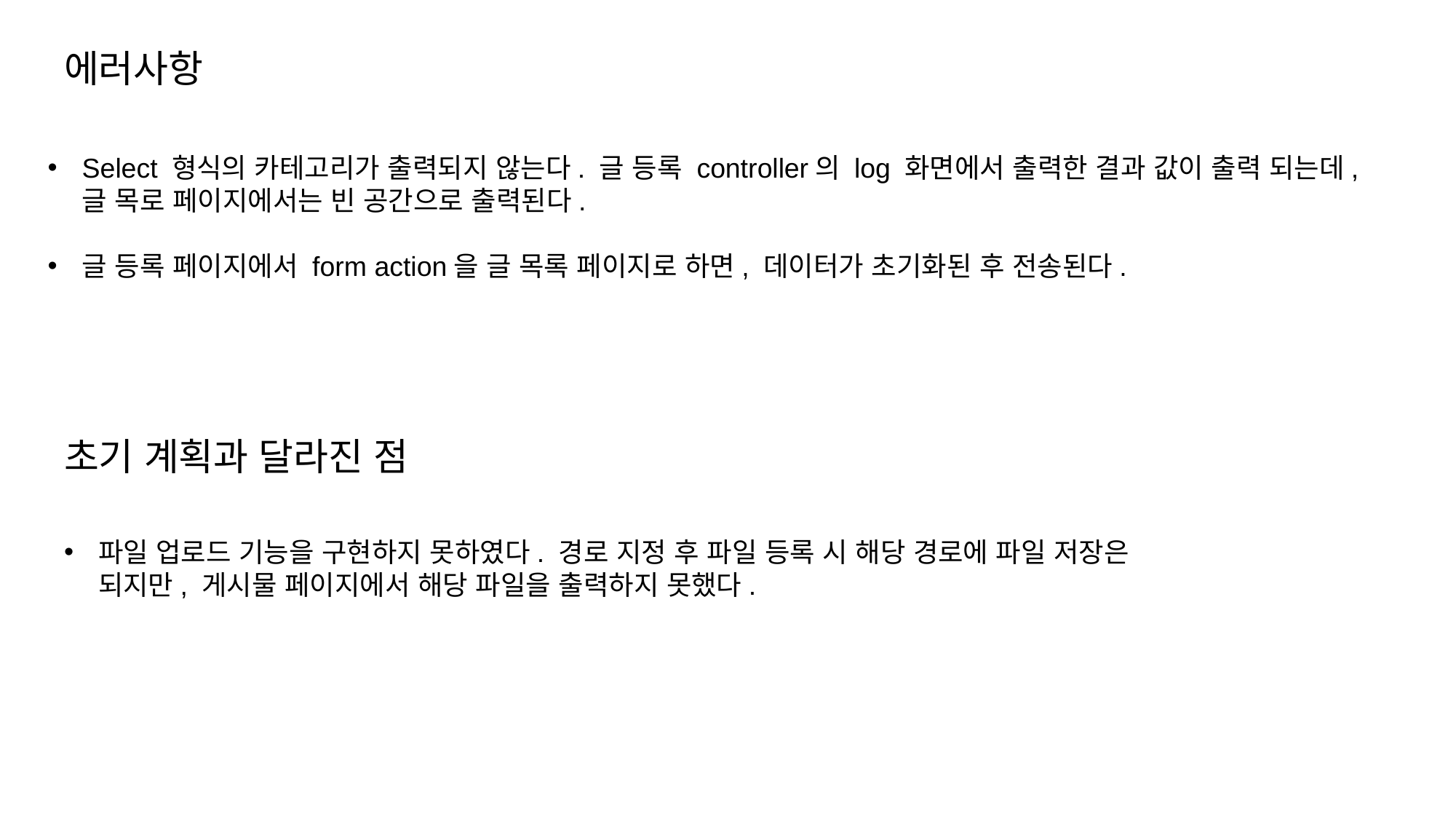

에러사항
Select 형식의 카테고리가 출력되지 않는다. 글 등록 controller의 log 화면에서 출력한 결과 값이 출력 되는데, 글 목로 페이지에서는 빈 공간으로 출력된다.

글 등록 페이지에서 form action을 글 목록 페이지로 하면, 데이터가 초기화된 후 전송된다.

초기 계획과 달라진 점

파일 업로드 기능을 구현하지 못하였다. 경로 지정 후 파일 등록 시 해당 경로에 파일 저장은 되지만, 게시물 페이지에서 해당 파일을 출력하지 못했다.